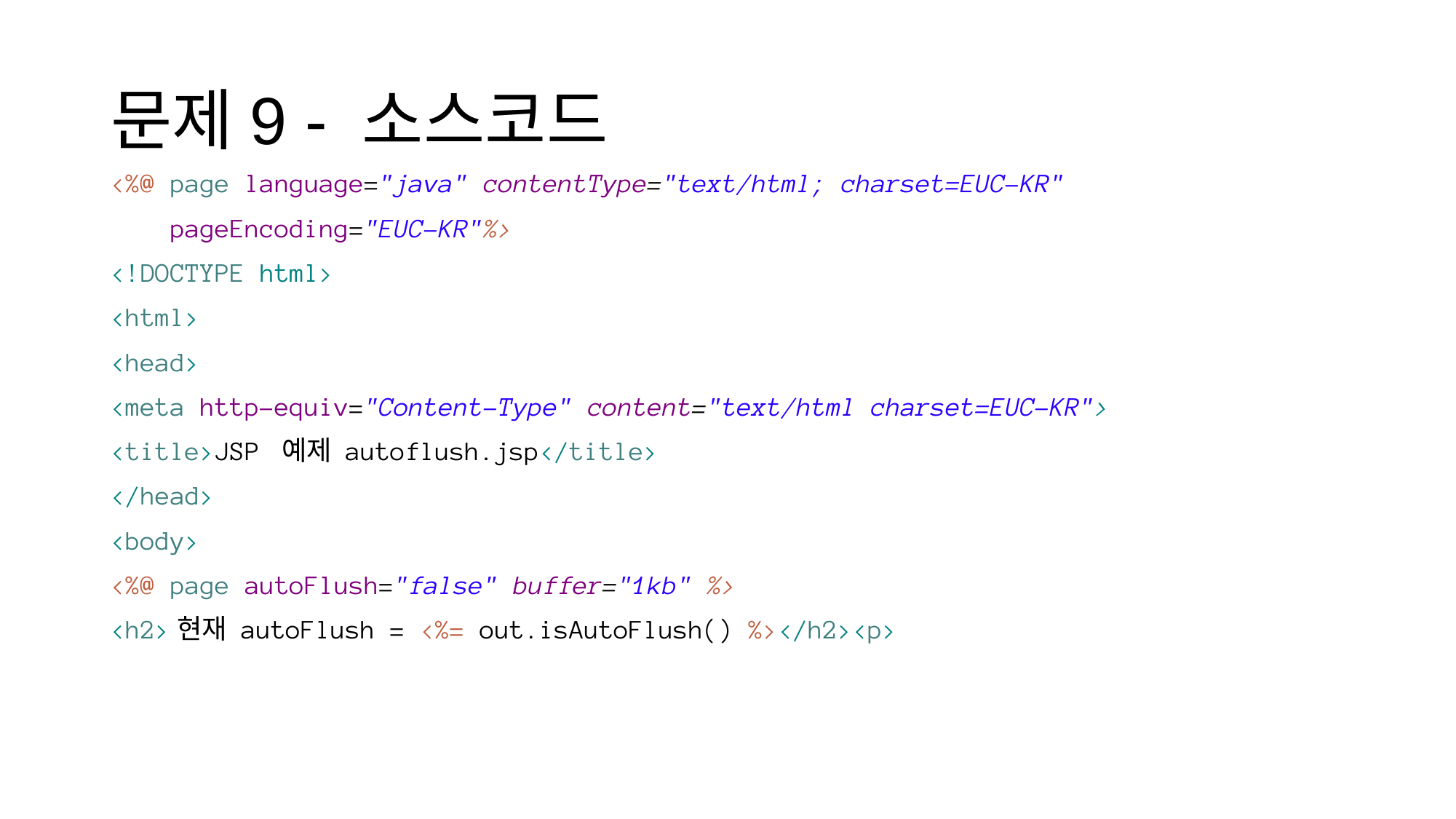

# 문제9 - 소스코드
<%@ page language="java" contentType="text/html; charset=EUC-KR"
    pageEncoding="EUC-KR"%>
<!DOCTYPE html>
<html>
<head>
<meta http-equiv="Content-Type" content="text/html charset=EUC-KR">
<title>JSP 예제 autoflush.jsp</title>
</head>
<body>
<%@ page autoFlush="false" buffer="1kb" %>
<h2>현재 autoFlush = <%= out.isAutoFlush() %></h2><p>